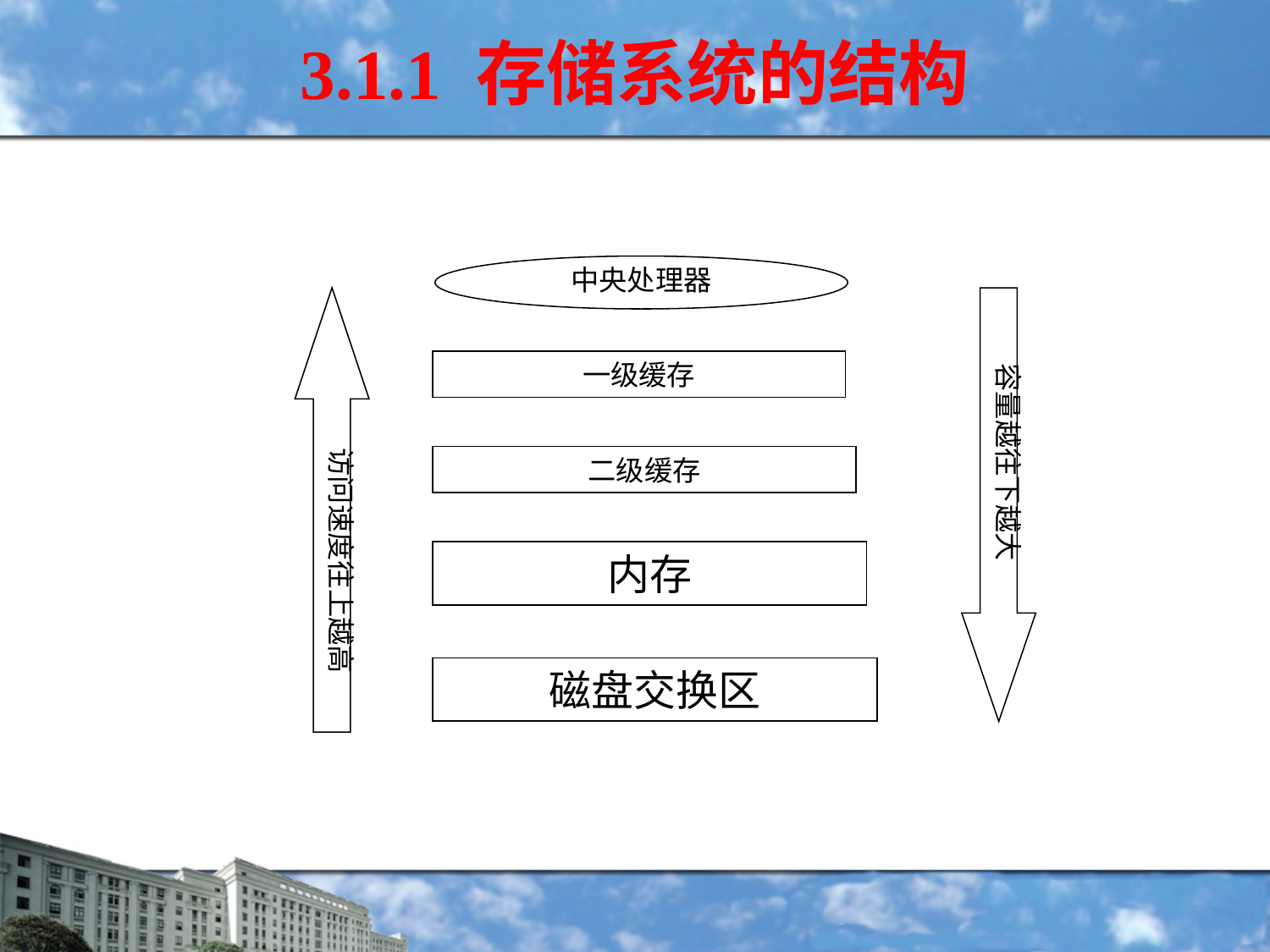

3.1.1 存储系统的结构

中央处理器

一级缓存
容量越往下越大
访问速度往上越高
二级缓存
内存
磁盘交换区